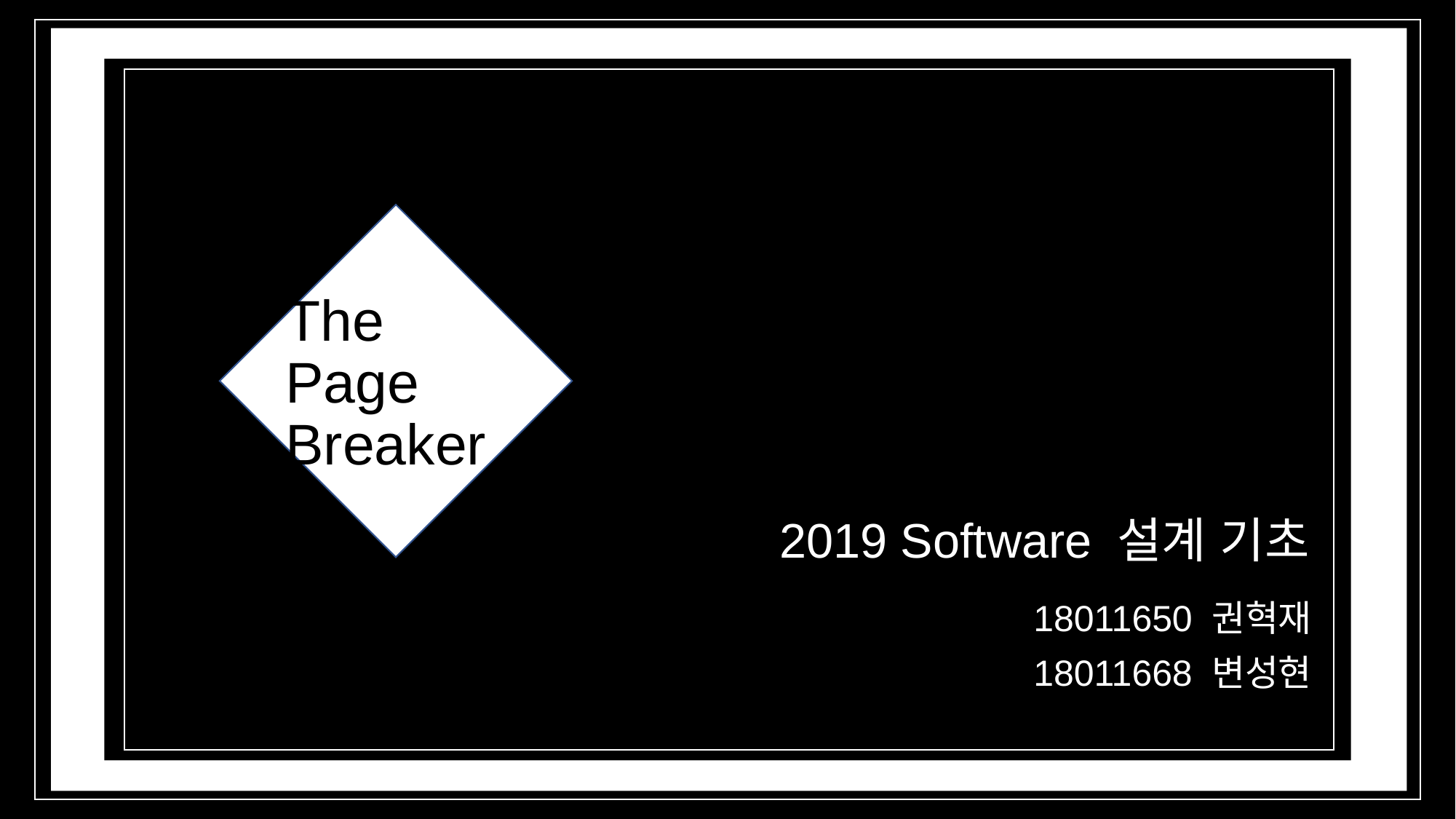

# The Page Breaker
The
Page
Breaker
2019 소프트웨어 설계 기초
2019 Software 설계 기초
    	18011650 권혁재
18011668 변성현
    	18011650 권혁재
18011668 변성현